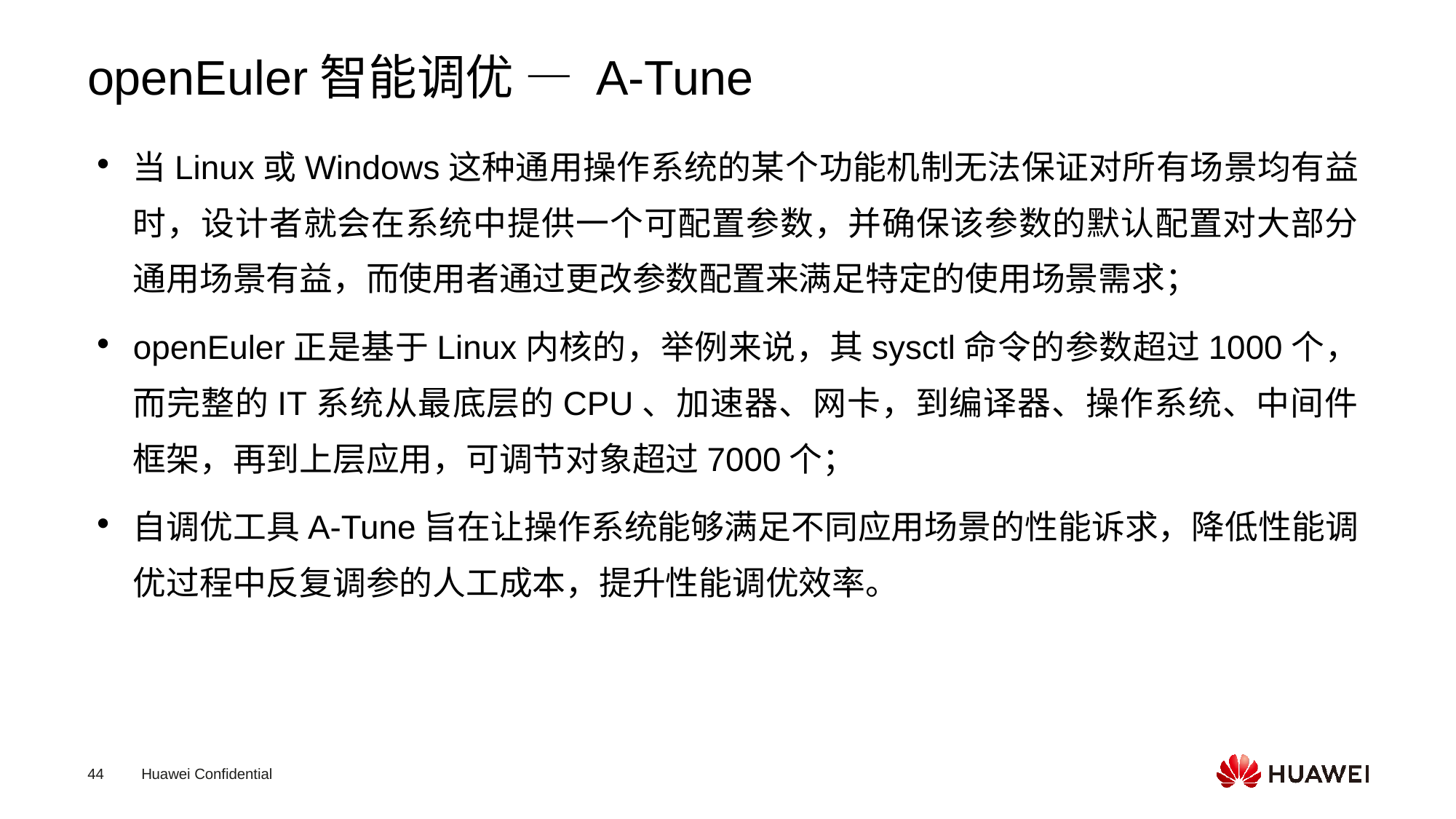

# openEuler智能调优 — A-Tune
当Linux或Windows这种通用操作系统的某个功能机制无法保证对所有场景均有益时，设计者就会在系统中提供一个可配置参数，并确保该参数的默认配置对大部分通用场景有益，而使用者通过更改参数配置来满足特定的使用场景需求；
openEuler正是基于Linux内核的，举例来说，其sysctl命令的参数超过1000个，而完整的IT系统从最底层的CPU、加速器、网卡，到编译器、操作系统、中间件框架，再到上层应用，可调节对象超过7000个；
自调优工具A-Tune旨在让操作系统能够满足不同应用场景的性能诉求，降低性能调优过程中反复调参的人工成本，提升性能调优效率。